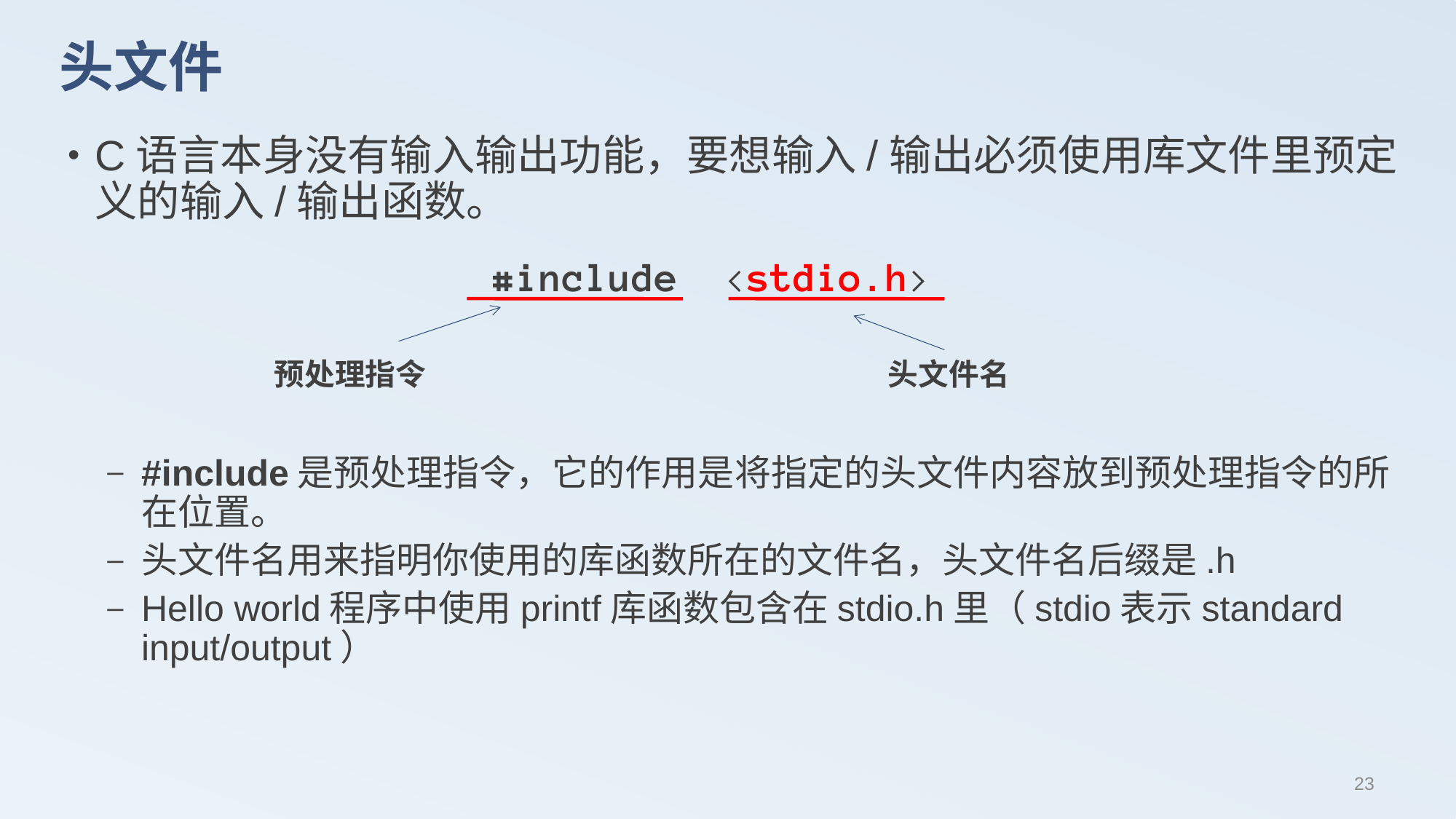

# 头文件
C语言本身没有输入输出功能，要想输入/输出必须使用库文件里预定义的输入/输出函数。

#include是预处理指令，它的作用是将指定的头文件内容放到预处理指令的所在位置。
头文件名用来指明你使用的库函数所在的文件名，头文件名后缀是.h
Hello world程序中使用printf库函数包含在stdio.h里（stdio表示standard input/output）

#include  <stdio.h>
预处理指令
头文件名